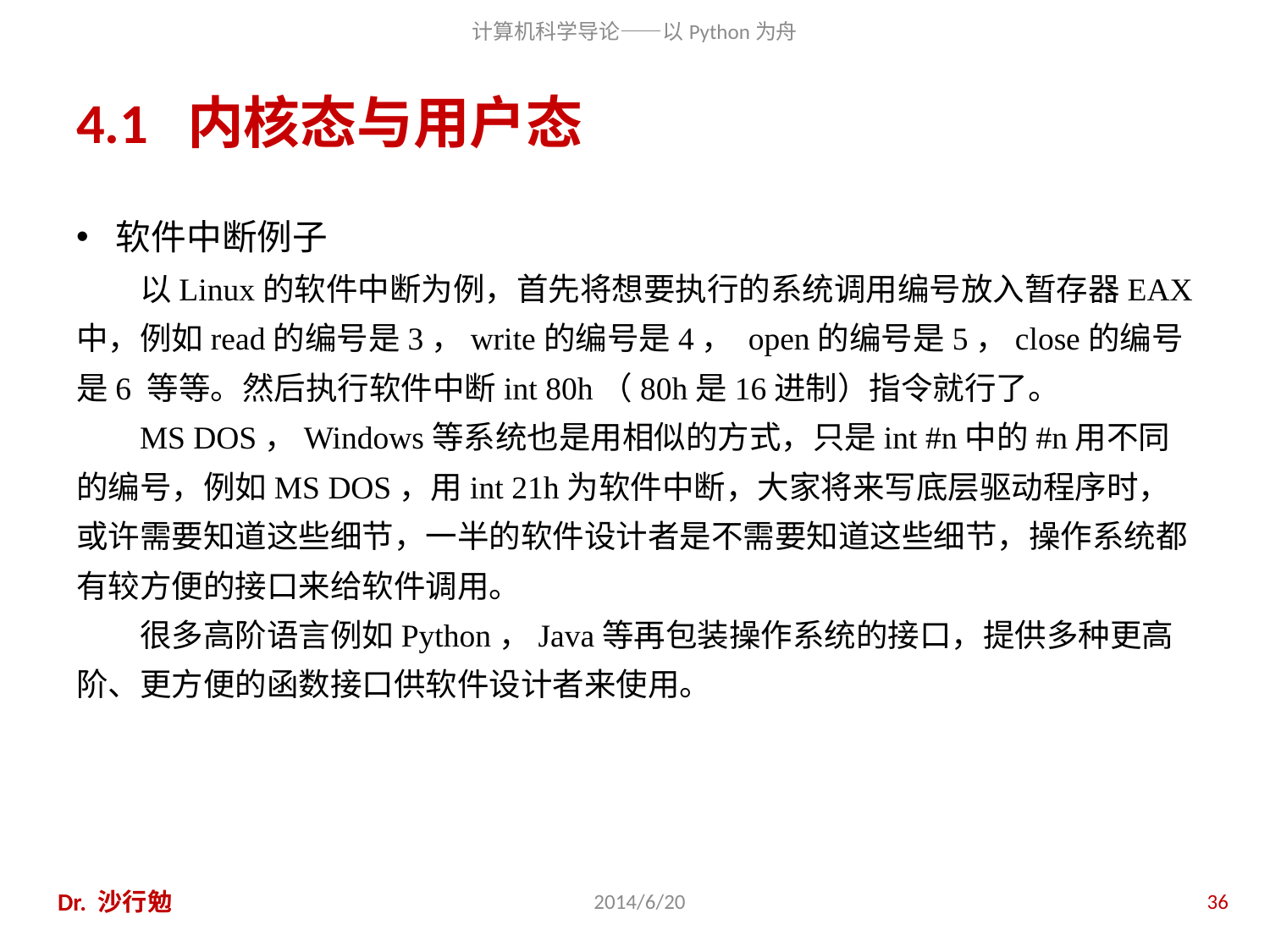

# 4.1  内核态与用户态
软件中断例子
以Linux的软件中断为例，首先将想要执行的系统调用编号放入暂存器EAX中，例如read的编号是3，write的编号是4， open的编号是5，close的编号是6 等等。然后执行软件中断int 80h（80h是16进制）指令就行了。
MS DOS，Windows等系统也是用相似的方式，只是int #n中的#n用不同的编号，例如MS DOS，用int 21h为软件中断，大家将来写底层驱动程序时，或许需要知道这些细节，一半的软件设计者是不需要知道这些细节，操作系统都有较方便的接口来给软件调用。
很多高阶语言例如Python，Java等再包装操作系统的接口，提供多种更高阶、更方便的函数接口供软件设计者来使用。

Dr. 沙行勉
2014/6/20
36